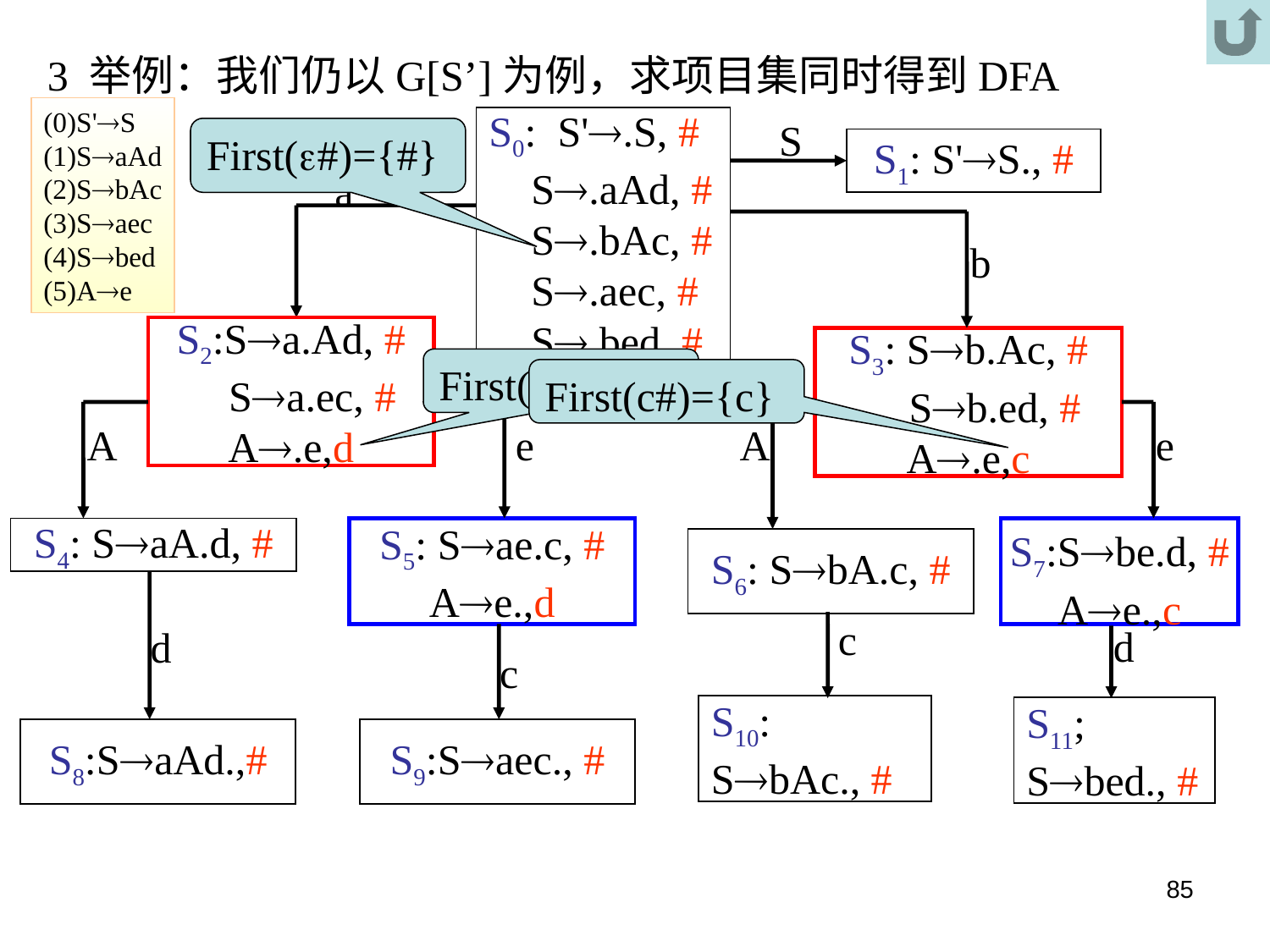

3 举例：我们仍以G[S’]为例，求项目集同时得到DFA
(0)S'→S
(1)S→aAd
(2)S→bAc
(3)S→aec
(4)S→bed
(5)A→e
S0:  S'→.S, #
    S→.aAd, #
    S→.bAc, #
    S→.aec, #
    S→.bed, #
S

First(ε#)={#}
S1: S'→S., #
a

b
S2:S→a.Ad, #
    S→a.ec, #
A→.e,d
S3: S→b.Ac, #
     S→b.ed, #
A→.e,c
First(d#)={d}
First(c#)={c}

A

e

A

e
S4: S→aA.d, #
S5: S→ae.c, #
A→e.,d
S7:S→be.d, #
A→e.,c
S6: S→bA.c, #

d
c

d

c
S10:
S→bAc., #
S11;
S→bed., #
S8:S→aAd.,#
S9:S→aec., #

85